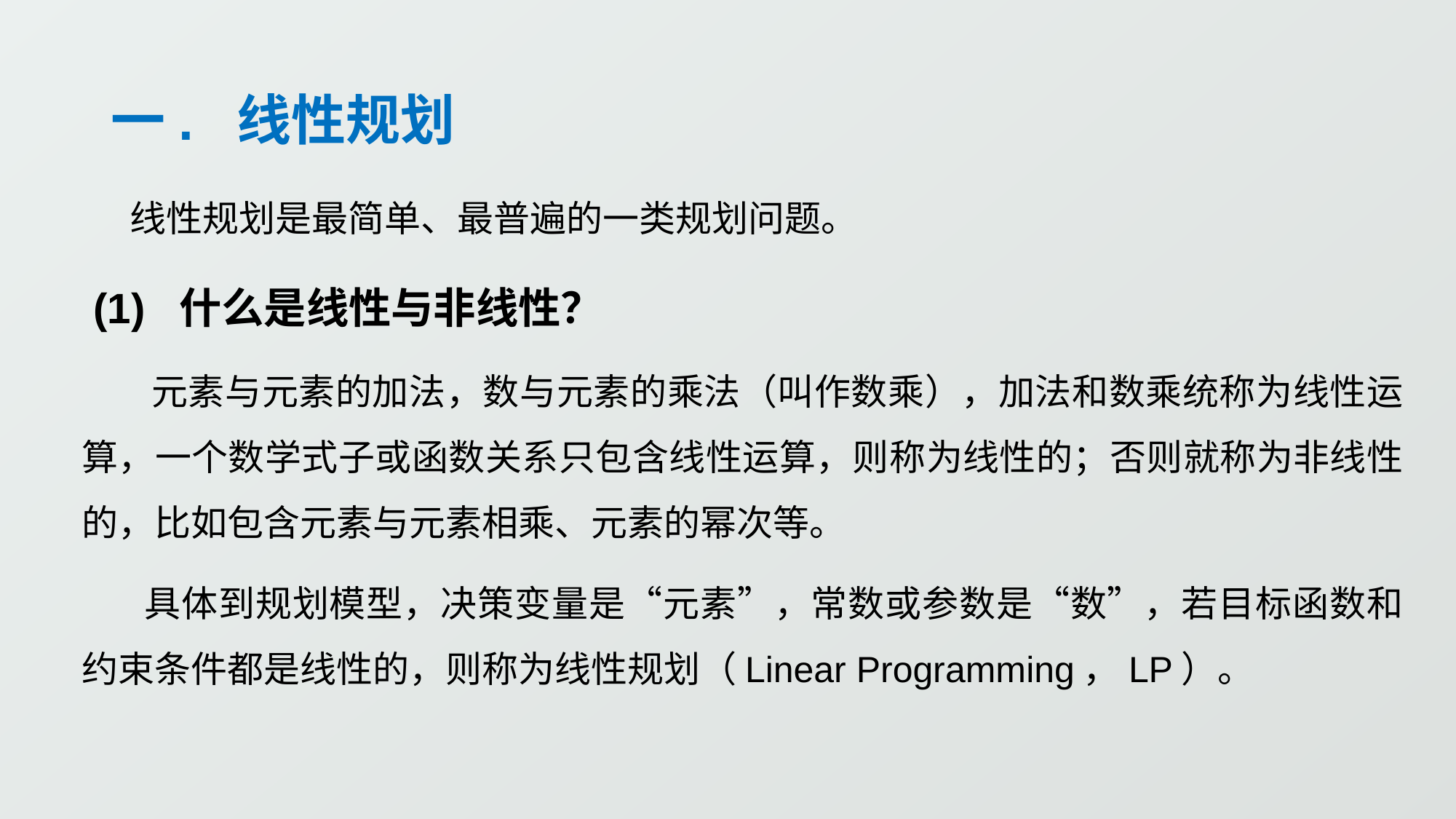

# 一.  线性规划
    线性规划是最简单、最普遍的一类规划问题。
 (1)  什么是线性与非线性？
       元素与元素的加法，数与元素的乘法（叫作数乘），加法和数乘统称为线性运算，一个数学式子或函数关系只包含线性运算，则称为线性的；否则就称为非线性的，比如包含元素与元素相乘、元素的幂次等。
      具体到规划模型，决策变量是“元素”，常数或参数是“数”，若目标函数和约束条件都是线性的，则称为线性规划（Linear Programming，LP）。